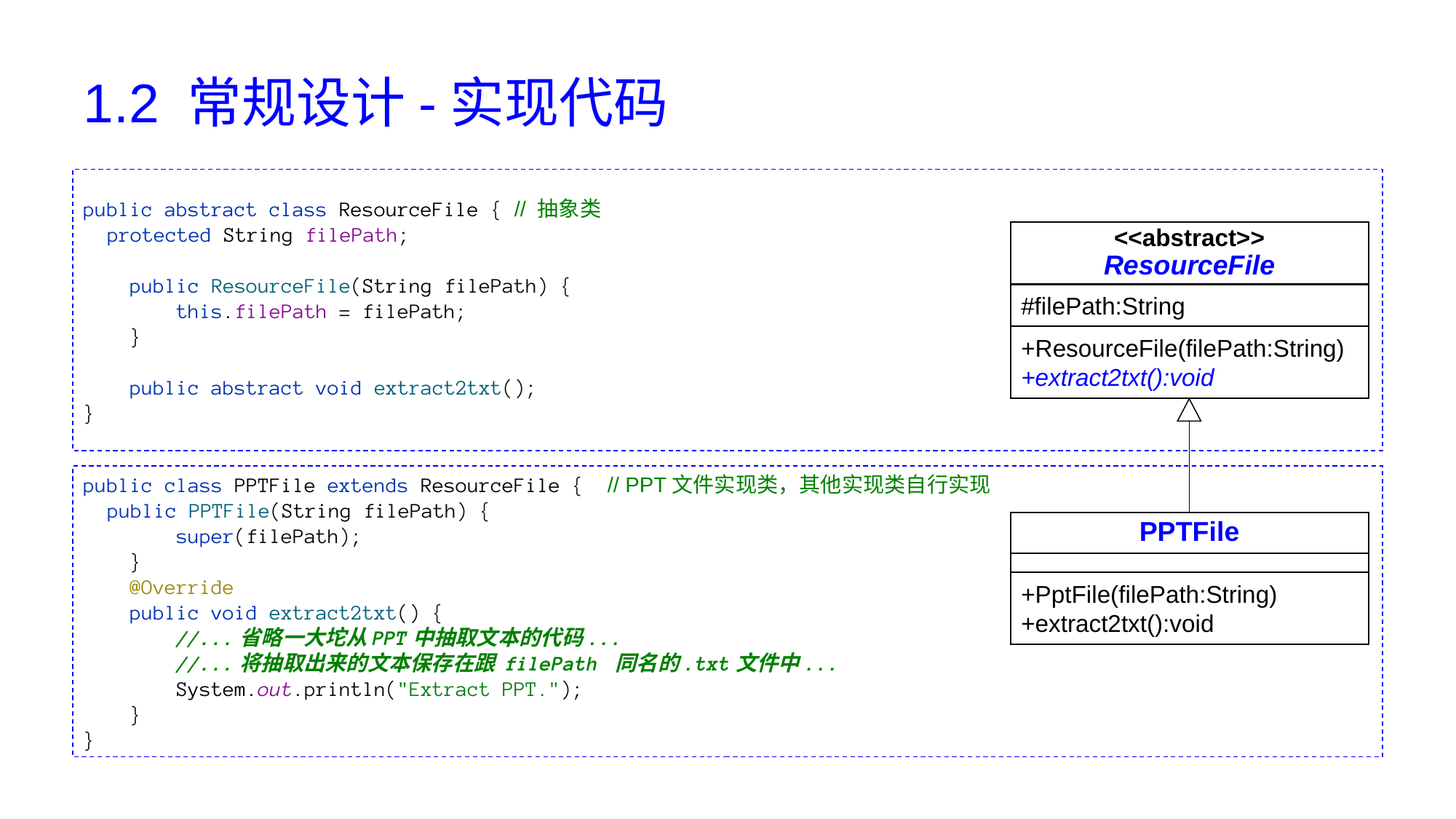

# 1.2 常规设计-实现代码
public abstract class ResourceFile { // 抽象类
    protected String filePath;
    public ResourceFile(String filePath) {
        this.filePath = filePath;
    }
    public abstract void extract2txt();
}
<<abstract>>
ResourceFile
#filePath:String
+ResourceFile(filePath:String)
+extract2txt():void

public class PPTFile extends ResourceFile {  // PPT文件实现类，其他实现类自行实现
    public PPTFile(String filePath) {
        super(filePath);
    }
    @Override
    public void extract2txt() {
        //...省略一大坨从PPT中抽取文本的代码...
        //...将抽取出来的文本保存在跟 filePath 同名的.txt文件中...
        System.out.println("Extract PPT.");
    }
}
PPTFile

+PptFile(filePath:String)
+extract2txt():void
6